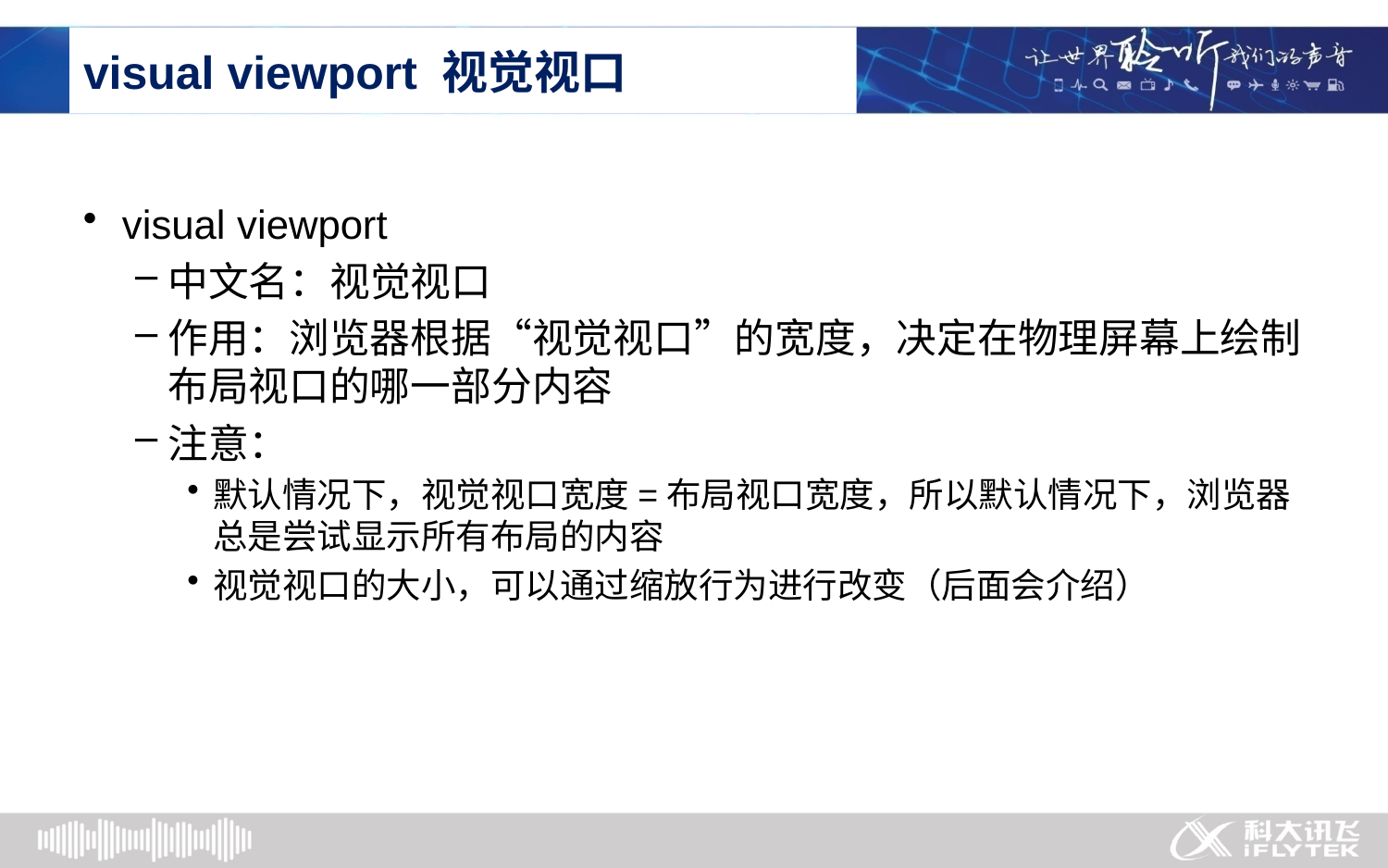

# visual viewport 视觉视口

visual viewport
中文名：视觉视口
作用：浏览器根据“视觉视口”的宽度，决定在物理屏幕上绘制布局视口的哪一部分内容
注意：
默认情况下，视觉视口宽度=布局视口宽度，所以默认情况下，浏览器总是尝试显示所有布局的内容
视觉视口的大小，可以通过缩放行为进行改变（后面会介绍）